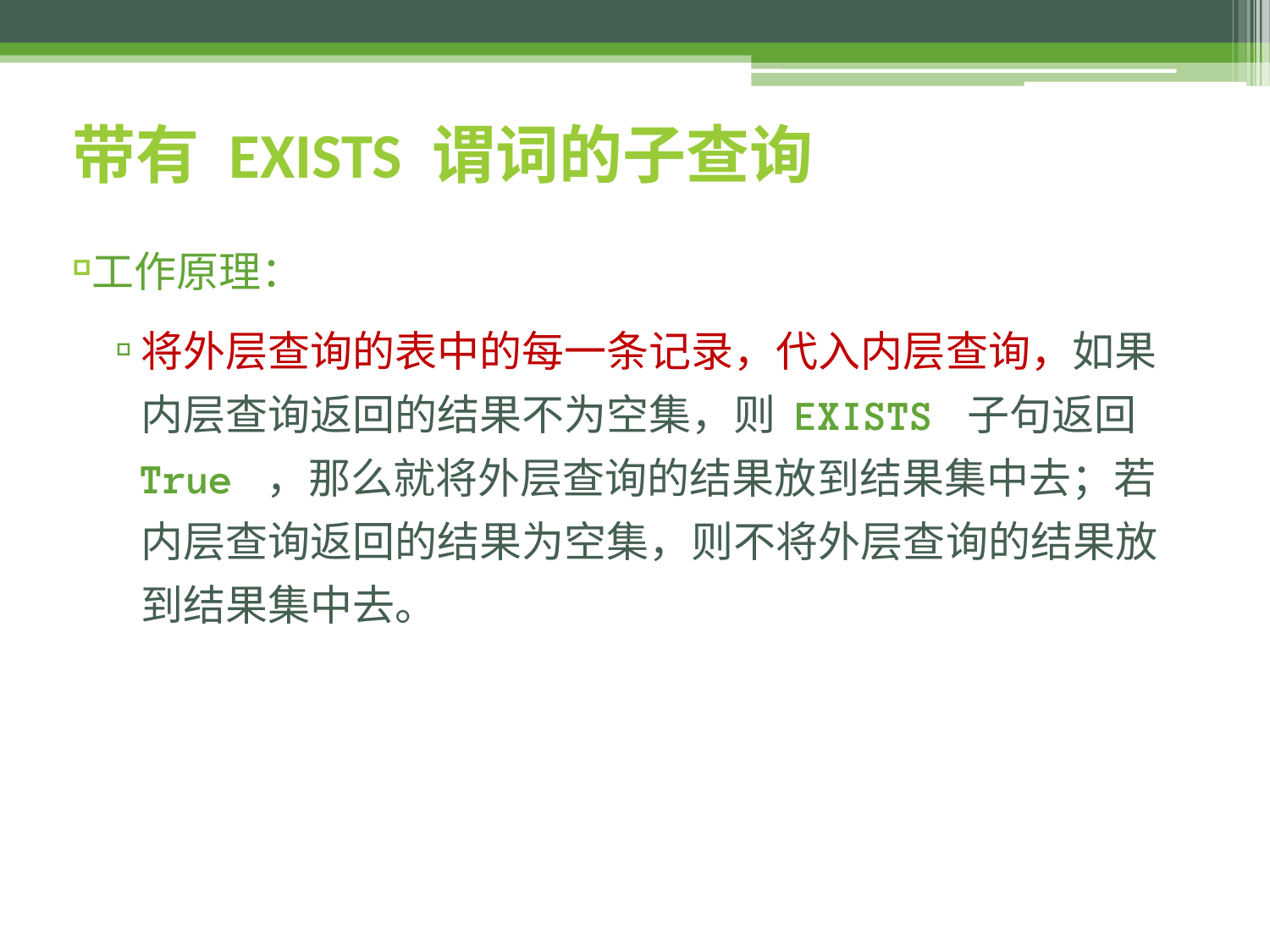

# 带有 EXISTS 谓词的子查询
工作原理：
将外层查询的表中的每一条记录，代入内层查询，如果内层查询返回的结果不为空集，则 EXISTS 子句返回 True ，那么就将外层查询的结果放到结果集中去；若内层查询返回的结果为空集，则不将外层查询的结果放到结果集中去。